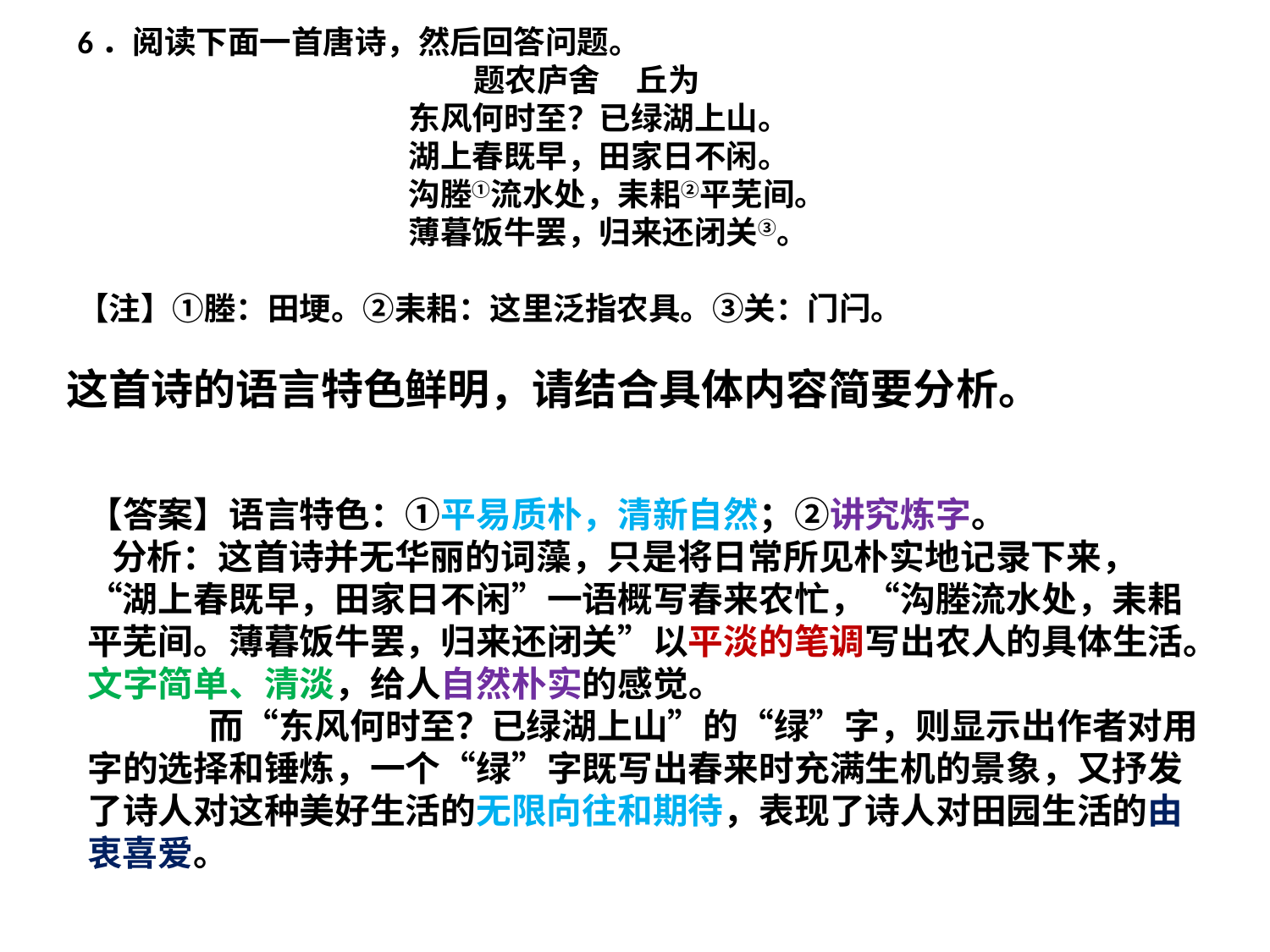

6．阅读下面一首唐诗，然后回答问题。
                                                      题农庐舍     丘为
                                             东风何时至？已绿湖上山。
                                             湖上春既早，田家日不闲。
                                             沟塍①流水处，耒耜②平芜间。
                                             薄暮饭牛罢，归来还闭关③。

【注】①塍：田埂。②耒耜：这里泛指农具。③关：门闩。
这首诗的语言特色鲜明，请结合具体内容简要分析。
【答案】语言特色：①平易质朴，清新自然；②讲究炼字。
  分析：这首诗并无华丽的词藻，只是将日常所见朴实地记录下来，“湖上春既早，田家日不闲”一语概写春来农忙，“沟塍流水处，耒耜平芜间。薄暮饭牛罢，归来还闭关”以平淡的笔调写出农人的具体生活。文字简单、清淡，给人自然朴实的感觉。
              而“东风何时至？已绿湖上山”的“绿”字，则显示出作者对用字的选择和锤炼，一个“绿”字既写出春来时充满生机的景象，又抒发了诗人对这种美好生活的无限向往和期待，表现了诗人对田园生活的由衷喜爱。